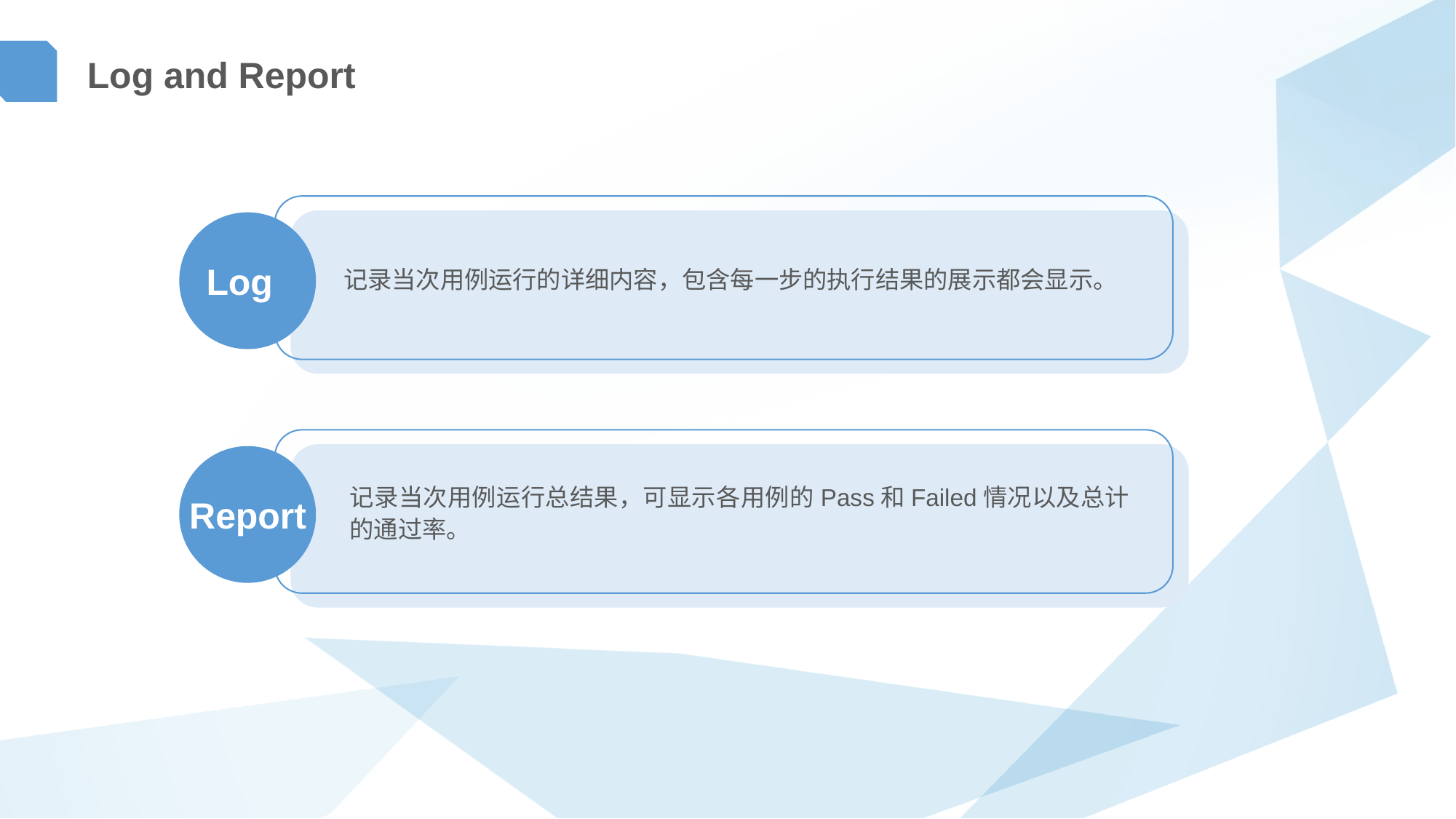

Log and Report

Log
记录当次用例运行的详细内容，包含每一步的执行结果的展示都会显示。

记录当次用例运行总结果，可显示各用例的Pass和Failed情况以及总计的通过率。
Report